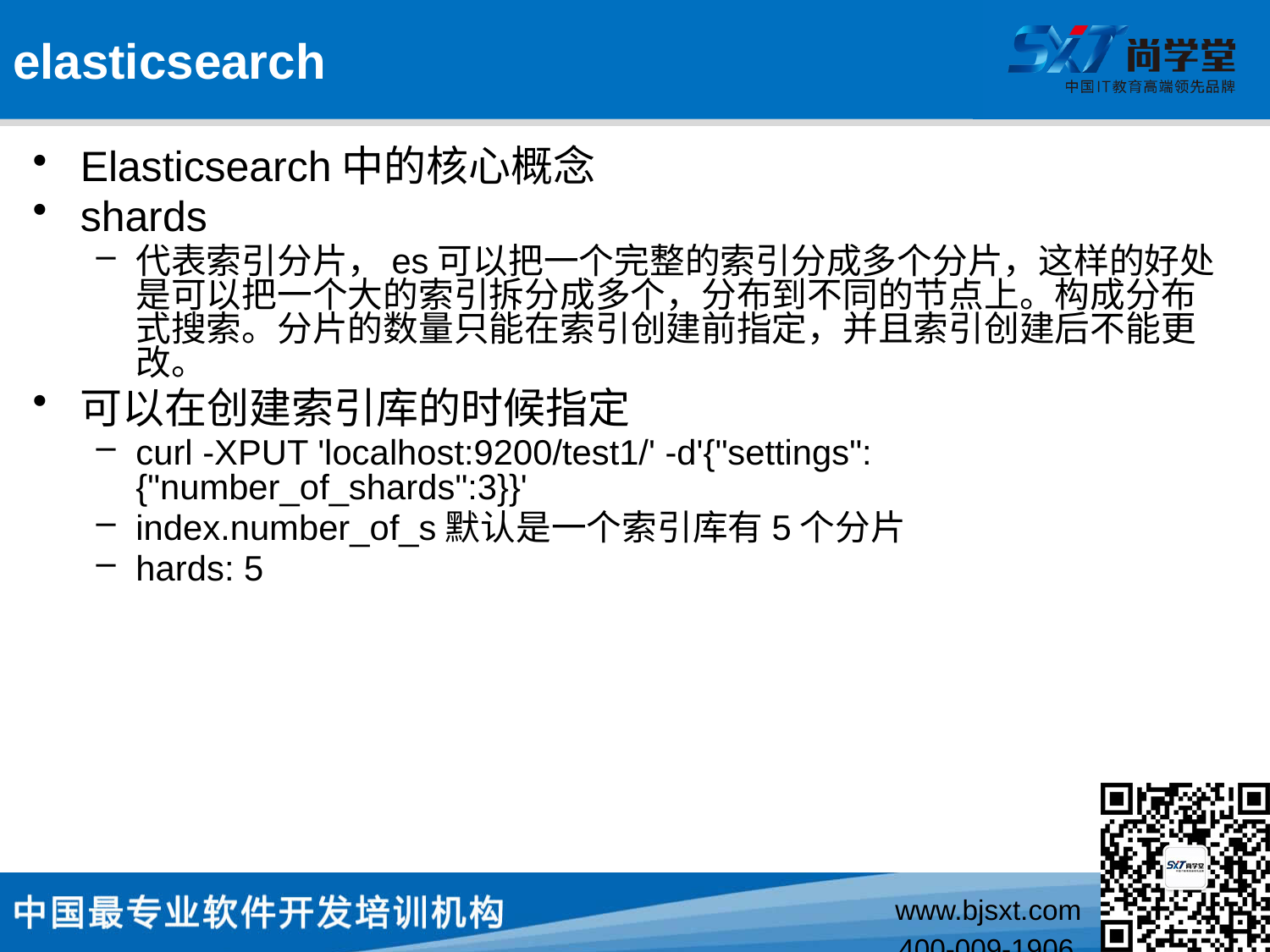

# elasticsearch
Elasticsearch中的核心概念
shards
代表索引分片，es可以把一个完整的索引分成多个分片，这样的好处是可以把一个大的索引拆分成多个，分布到不同的节点上。构成分布式搜索。分片的数量只能在索引创建前指定，并且索引创建后不能更改。
可以在创建索引库的时候指定
curl -XPUT 'localhost:9200/test1/' -d'{"settings":{"number_of_shards":3}}'
index.number_of_s默认是一个索引库有5个分片
hards: 5